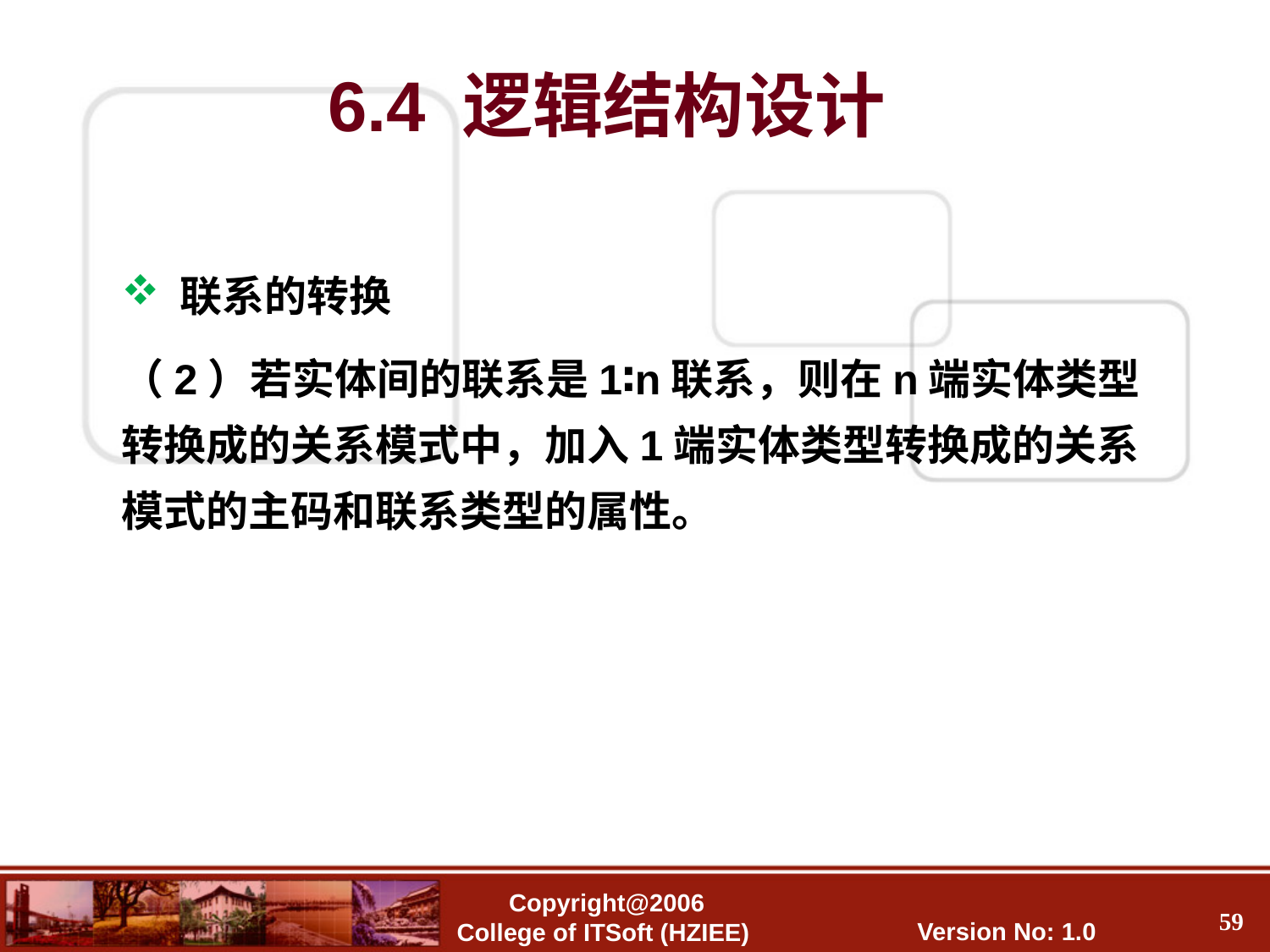

6.4 逻辑结构设计
 联系的转换
（2）若实体间的联系是1∶n联系，则在n端实体类型转换成的关系模式中，加入1端实体类型转换成的关系模式的主码和联系类型的属性。